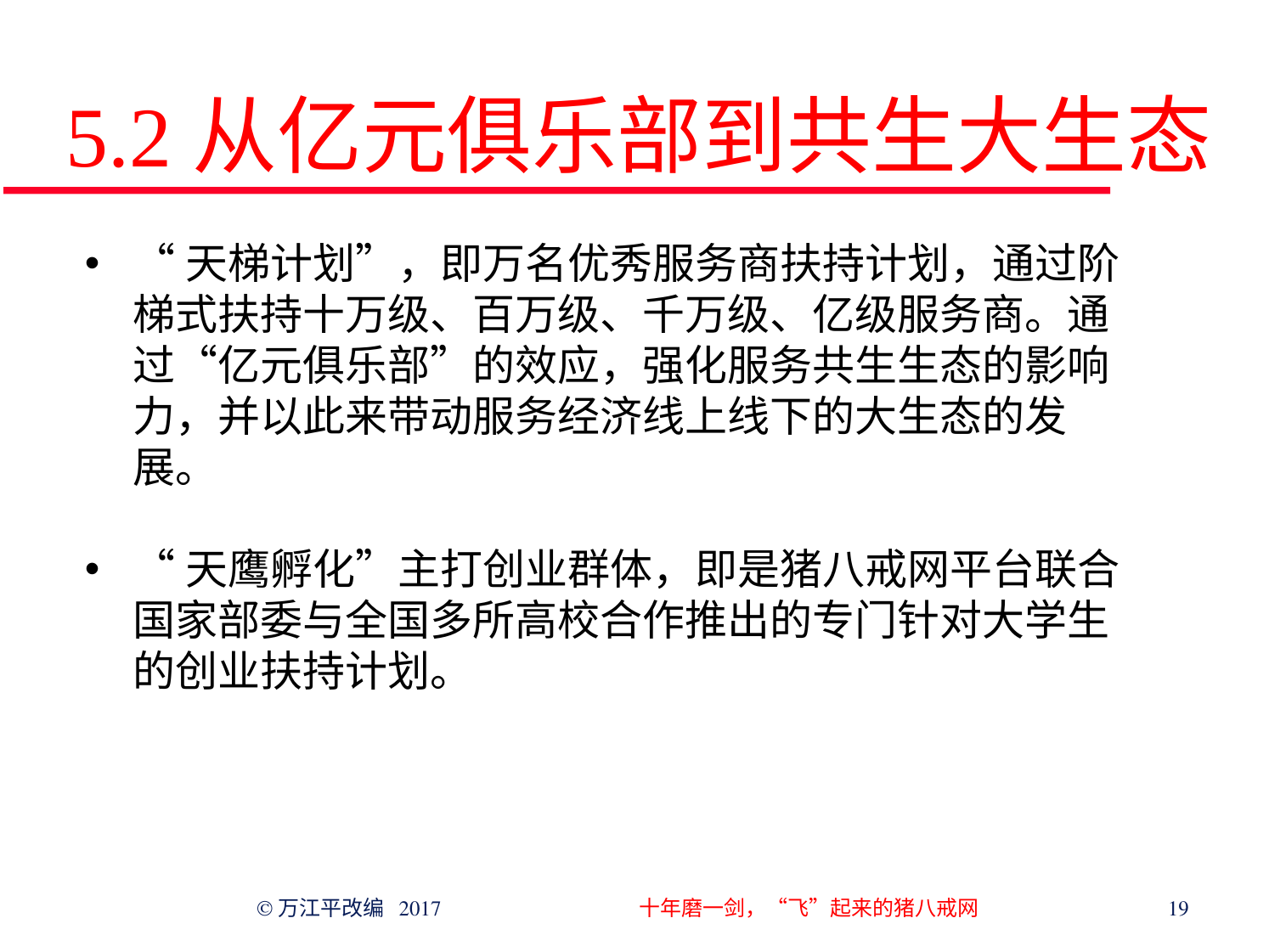

# 5.2从亿元俱乐部到共生大生态
“天梯计划”，即万名优秀服务商扶持计划，通过阶梯式扶持十万级、百万级、千万级、亿级服务商。通过“亿元俱乐部”的效应，强化服务共生生态的影响力，并以此来带动服务经济线上线下的大生态的发展。

“天鹰孵化”主打创业群体，即是猪八戒网平台联合国家部委与全国多所高校合作推出的专门针对大学生的创业扶持计划。